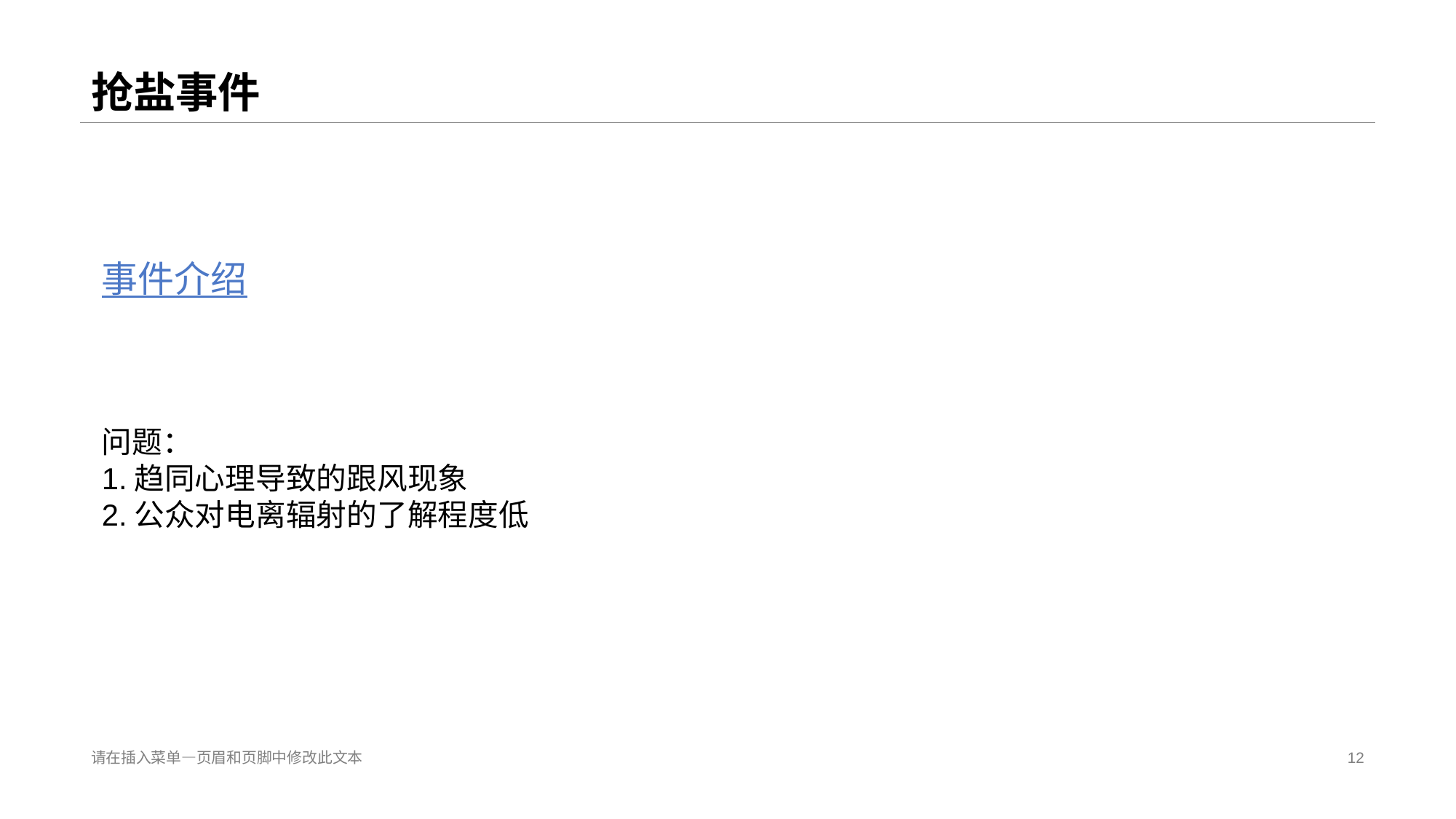

# 抢盐事件
事件介绍
问题：
1.趋同心理导致的跟风现象
2.公众对电离辐射的了解程度低

请在插入菜单—页眉和页脚中修改此文本
12